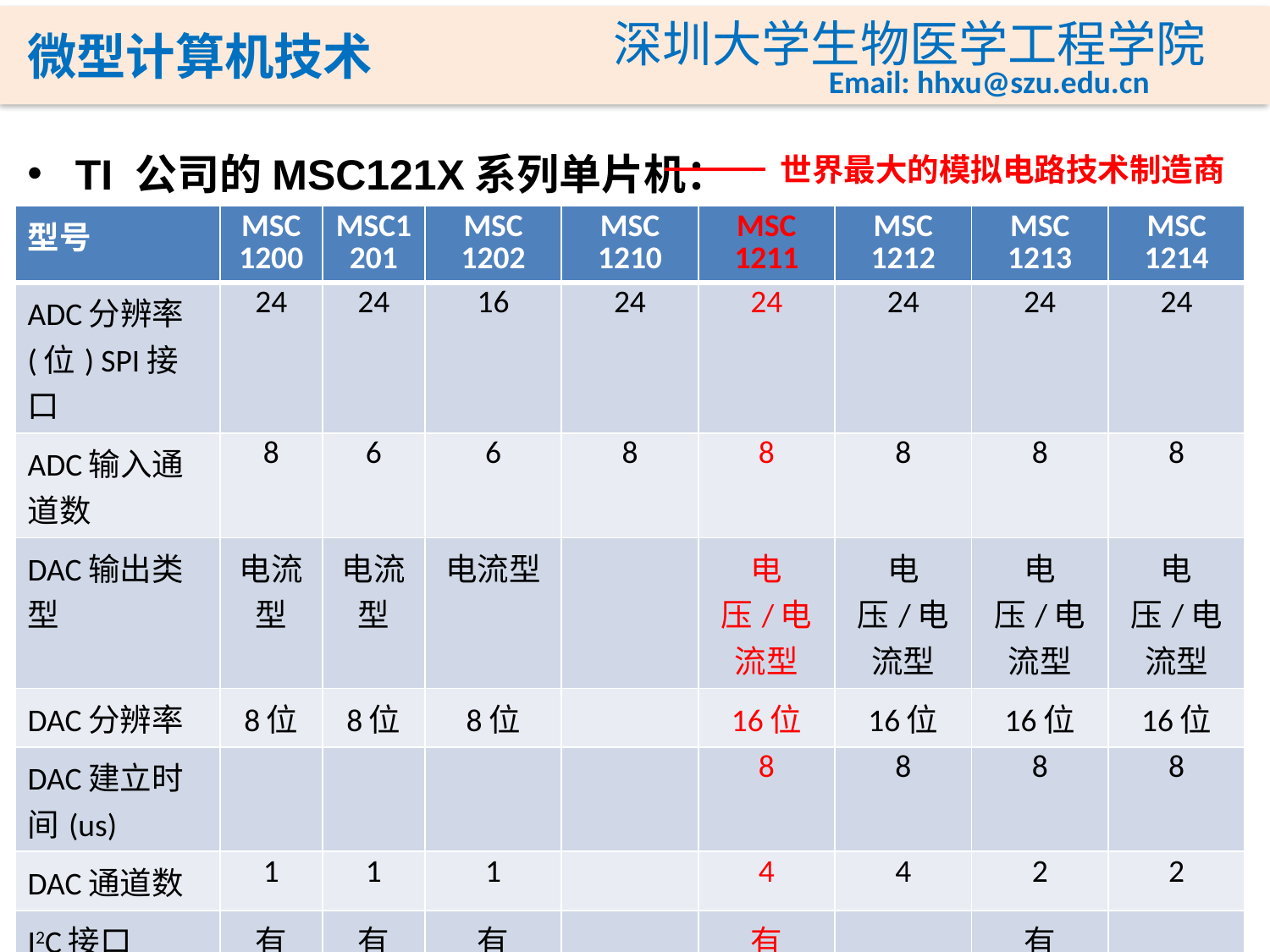

TI 公司的MSC121X系列单片机：
世界最大的模拟电路技术制造商
| 型号 | MSC 1200 | MSC1201 | MSC 1202 | MSC 1210 | MSC 1211 | MSC 1212 | MSC 1213 | MSC 1214 |
| --- | --- | --- | --- | --- | --- | --- | --- | --- |
| ADC分辨率(位) SPI接口 | 24 | 24 | 16 | 24 | 24 | 24 | 24 | 24 |
| ADC输入通道数 | 8 | 6 | 6 | 8 | 8 | 8 | 8 | 8 |
| DAC输出类型 | 电流型 | 电流型 | 电流型 |  | 电压/电流型 | 电压/电流型 | 电压/电流型 | 电压/电流型 |
| DAC分辨率 | 8位 | 8位 | 8位 |  | 16位 | 16位 | 16位 | 16位 |
| DAC建立时间(us) |  |  |  |  | 8 | 8 | 8 | 8 |
| DAC通道数 | 1 | 1 | 1 |  | 4 | 4 | 2 | 2 |
| I2C接口 | 有 | 有 | 有 |  | 有 |  | 有 |  |
| SPI接口 | 有 | 有 | 有 | 有 | 有 | 有 | 有 | 有 |

22